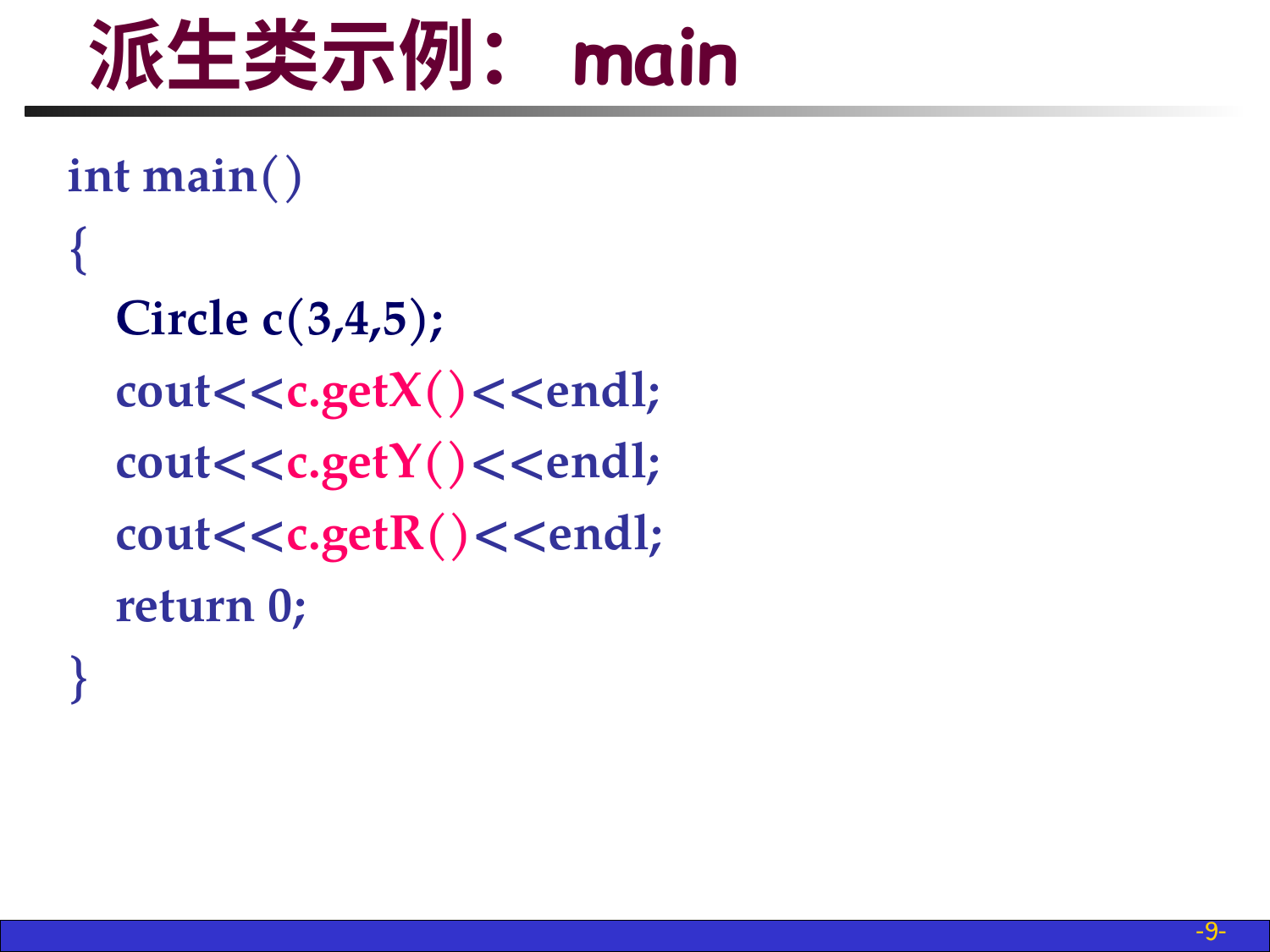

# 派生类示例：main
int main()
{
	Circle c(3,4,5);
	cout<<c.getX()<<endl;
	cout<<c.getY()<<endl;
	cout<<c.getR()<<endl;
	return 0;
}
-9-